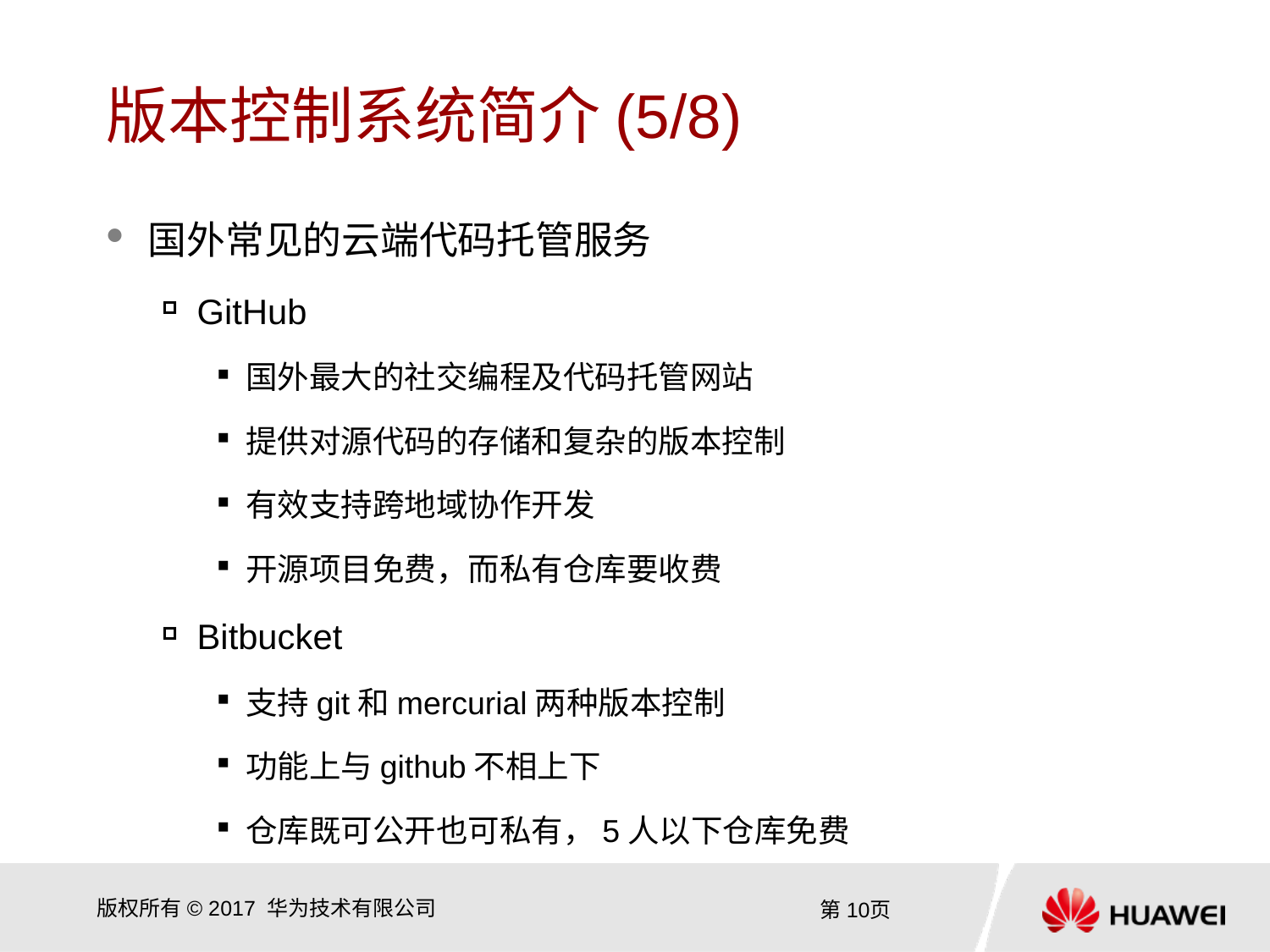

# 版本控制系统简介(5/8)
国外常见的云端代码托管服务
GitHub
国外最大的社交编程及代码托管网站
提供对源代码的存储和复杂的版本控制
有效支持跨地域协作开发
开源项目免费，而私有仓库要收费
Bitbucket
支持git和mercurial两种版本控制
功能上与github不相上下
仓库既可公开也可私有，5人以下仓库免费